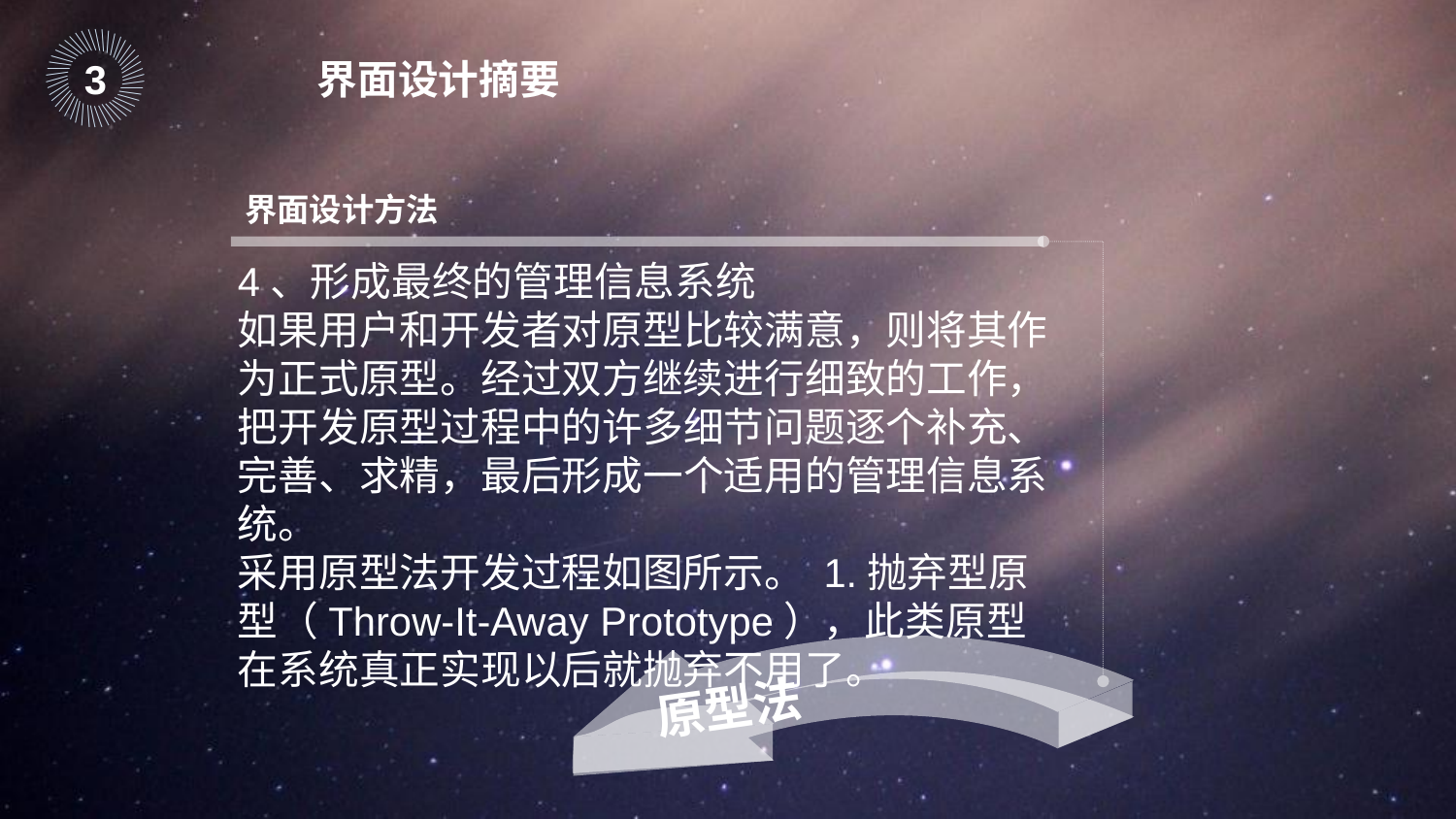

｜
｜
｜
｜
｜
｜
｜
｜
｜
｜
｜
｜
｜
｜
｜
｜
｜
｜
｜
｜
｜
｜
｜
｜
｜
｜
｜
｜
｜
｜
｜
｜
｜
｜
｜
｜
｜
｜
｜
｜
｜
｜
｜
｜
｜
｜
3
界面设计摘要
界面设计方法

4、形成最终的管理信息系统
如果用户和开发者对原型比较满意，则将其作为正式原型。经过双方继续进行细致的工作，把开发原型过程中的许多细节问题逐个补充、完善、求精，最后形成一个适用的管理信息系统。
采用原型法开发过程如图所示。 1.抛弃型原型（Throw-It-Away Prototype），此类原型在系统真正实现以后就抛弃不用了。

原型法